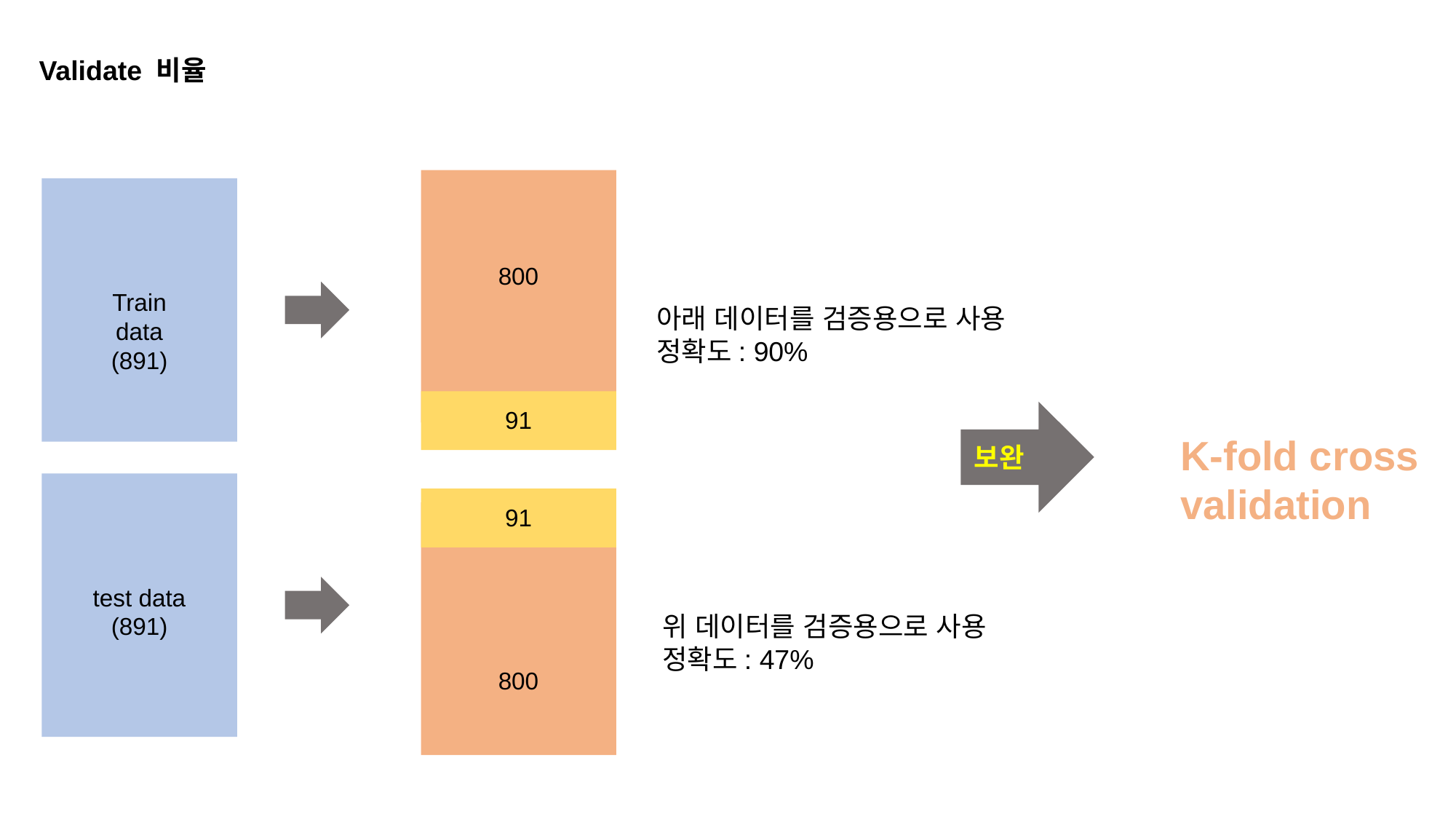

Validate 비율

800

91

Train data
(891)
아래 데이터를 검증용으로 사용
정확도: 90%

91

800

test data
(891)
위 데이터를 검증용으로 사용
정확도: 47%

보완
K-fold cross validation